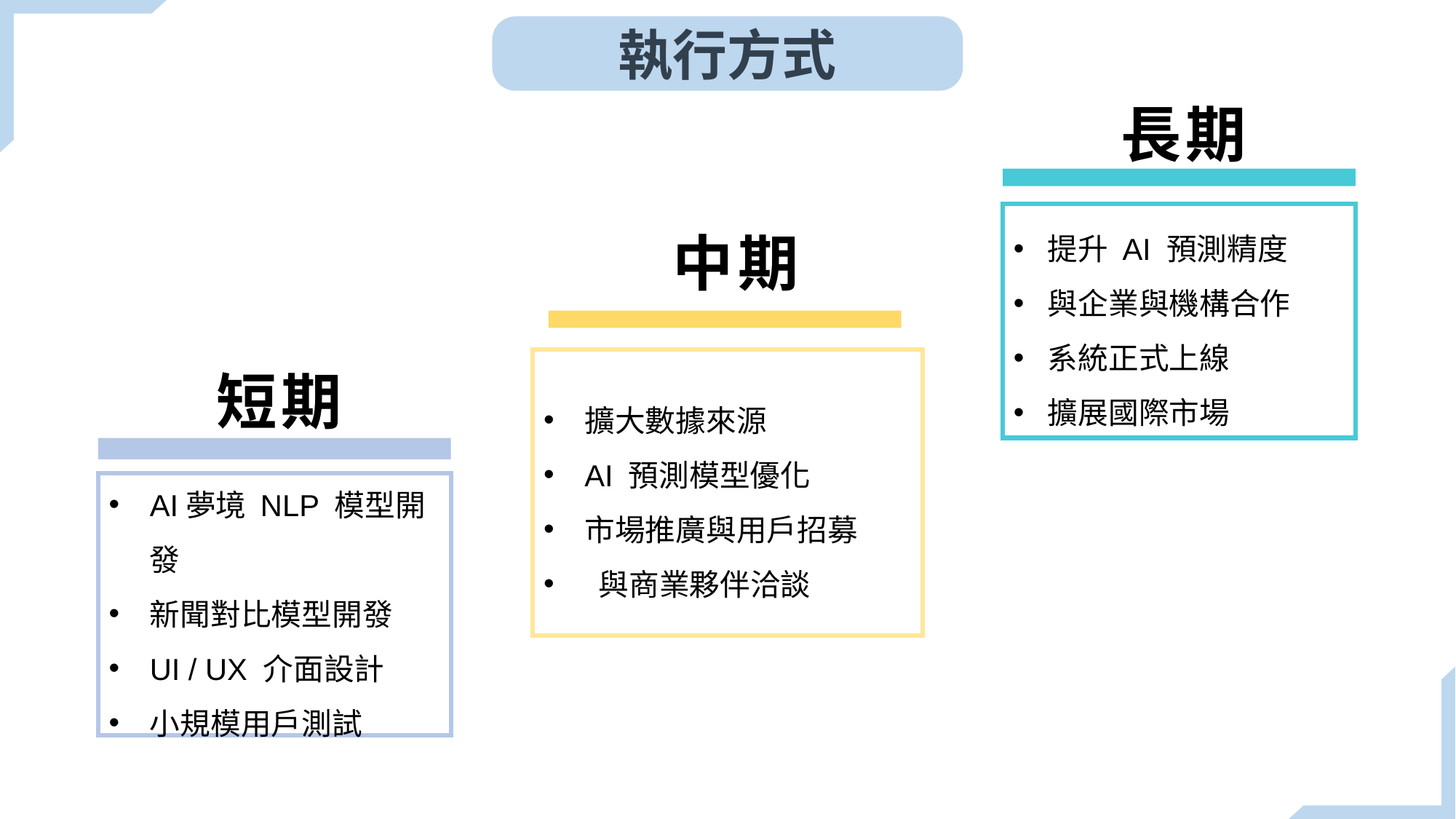

執行方式
長期

提升 AI 預測精度
與企業與機構合作
系統正式上線
擴展國際市場
中期

擴大數據來源
AI 預測模型優化
市場推廣與用戶招募
 與商業夥伴洽談
短期

AI夢境 NLP 模型開發
新聞對比模型開發
UI / UX 介面設計
小規模用戶測試